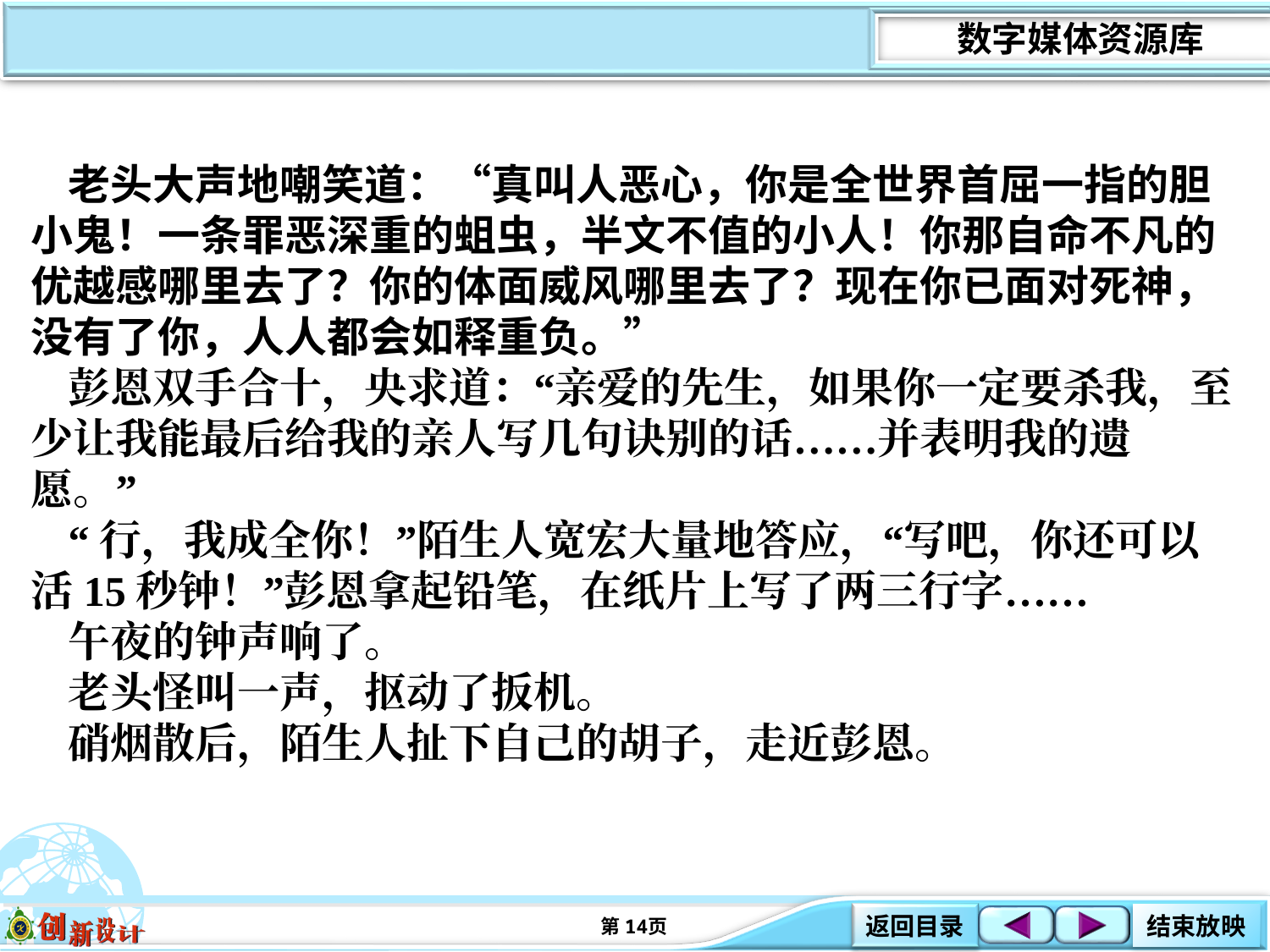

老头大声地嘲笑道：“真叫人恶心，你是全世界首屈一指的胆小鬼！一条罪恶深重的蛆虫，半文不值的小人！你那自命不凡的优越感哪里去了？你的体面威风哪里去了？现在你已面对死神，没有了你，人人都会如释重负。”
彭恩双手合十，央求道：“亲爱的先生，如果你一定要杀我，至少让我能最后给我的亲人写几句诀别的话……并表明我的遗愿。”
“行，我成全你！”陌生人宽宏大量地答应，“写吧，你还可以活15秒钟！”彭恩拿起铅笔，在纸片上写了两三行字……
午夜的钟声响了。
老头怪叫一声，抠动了扳机。
硝烟散后，陌生人扯下自己的胡子，走近彭恩。